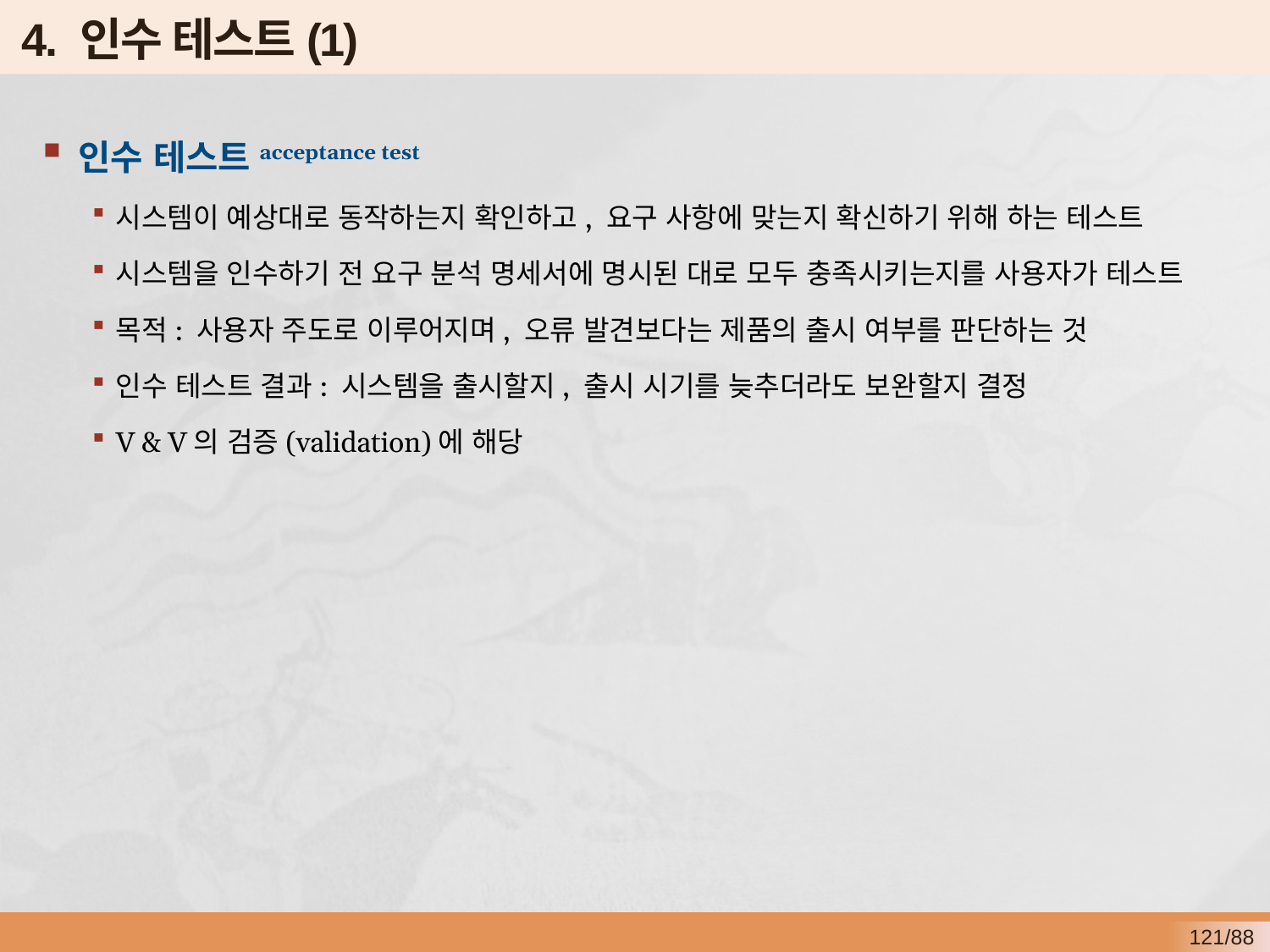

# 4. 인수 테스트(1)
인수 테스트acceptance test
시스템이 예상대로 동작하는지 확인하고, 요구 사항에 맞는지 확신하기 위해 하는 테스트
시스템을 인수하기 전 요구 분석 명세서에 명시된 대로 모두 충족시키는지를 사용자가 테스트
목적: 사용자 주도로 이루어지며, 오류 발견보다는 제품의 출시 여부를 판단하는 것
인수 테스트 결과: 시스템을 출시할지, 출시 시기를 늦추더라도 보완할지 결정
V & V의 검증(validation)에 해당